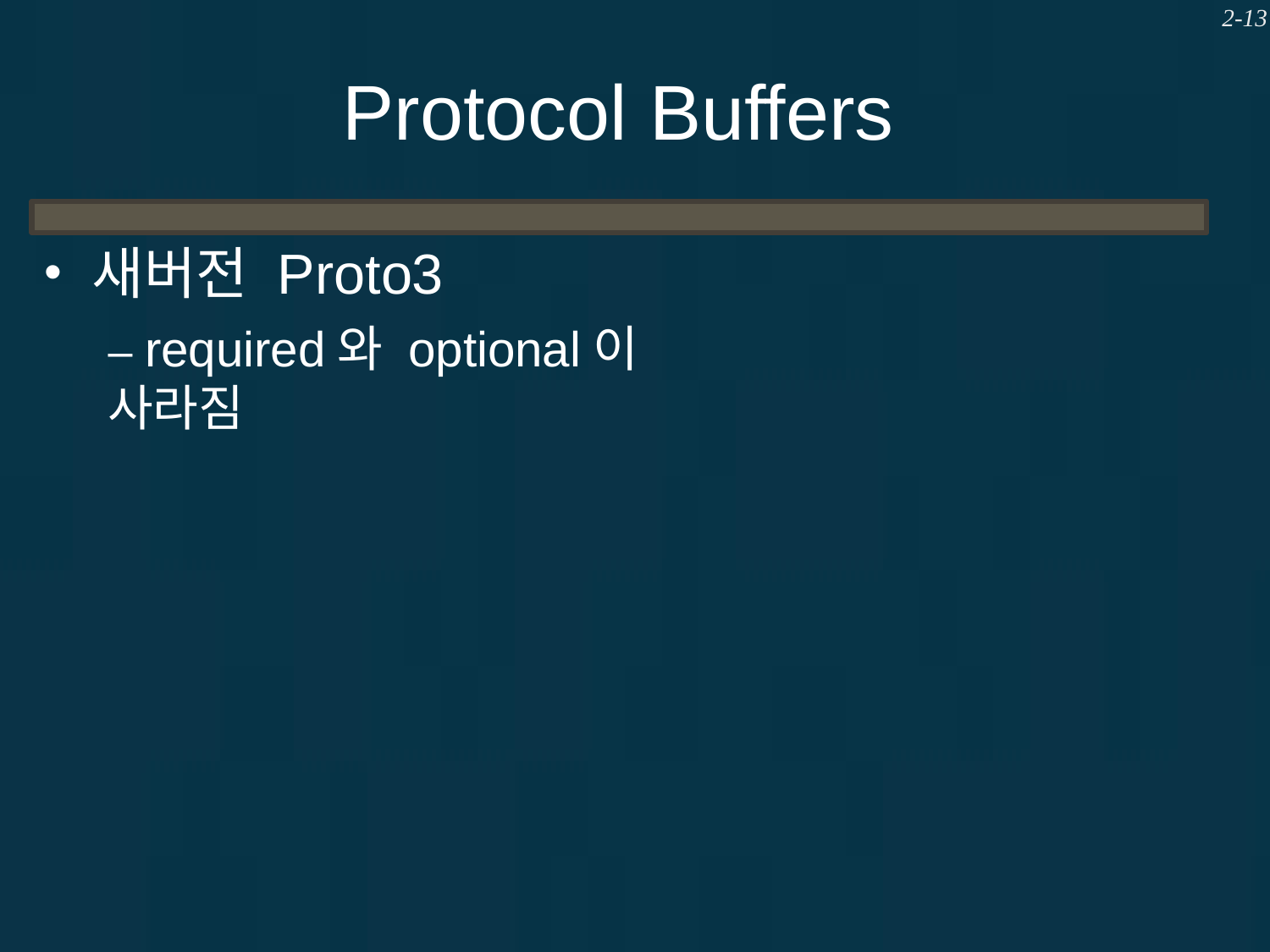

2-13
# Protocol Buffers

새버전 Proto3
– required와 optional이 사라짐